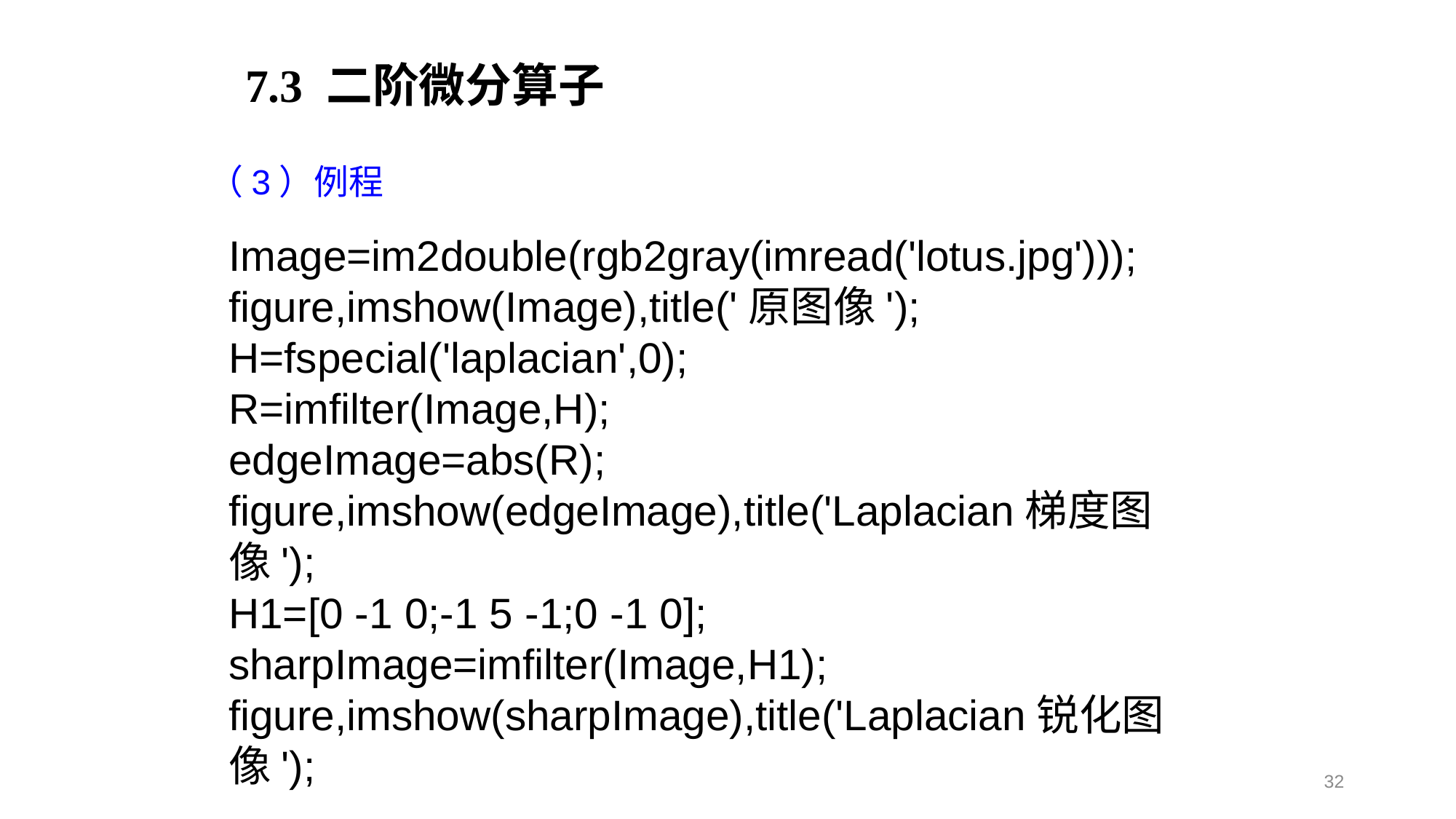

7.3 二阶微分算子
（3）例程
Image=im2double(rgb2gray(imread('lotus.jpg')));
figure,imshow(Image),title('原图像');
H=fspecial('laplacian',0);
R=imfilter(Image,H);
edgeImage=abs(R);
figure,imshow(edgeImage),title('Laplacian梯度图像');
H1=[0 -1 0;-1 5 -1;0 -1 0];
sharpImage=imfilter(Image,H1);
figure,imshow(sharpImage),title('Laplacian锐化图像');
32